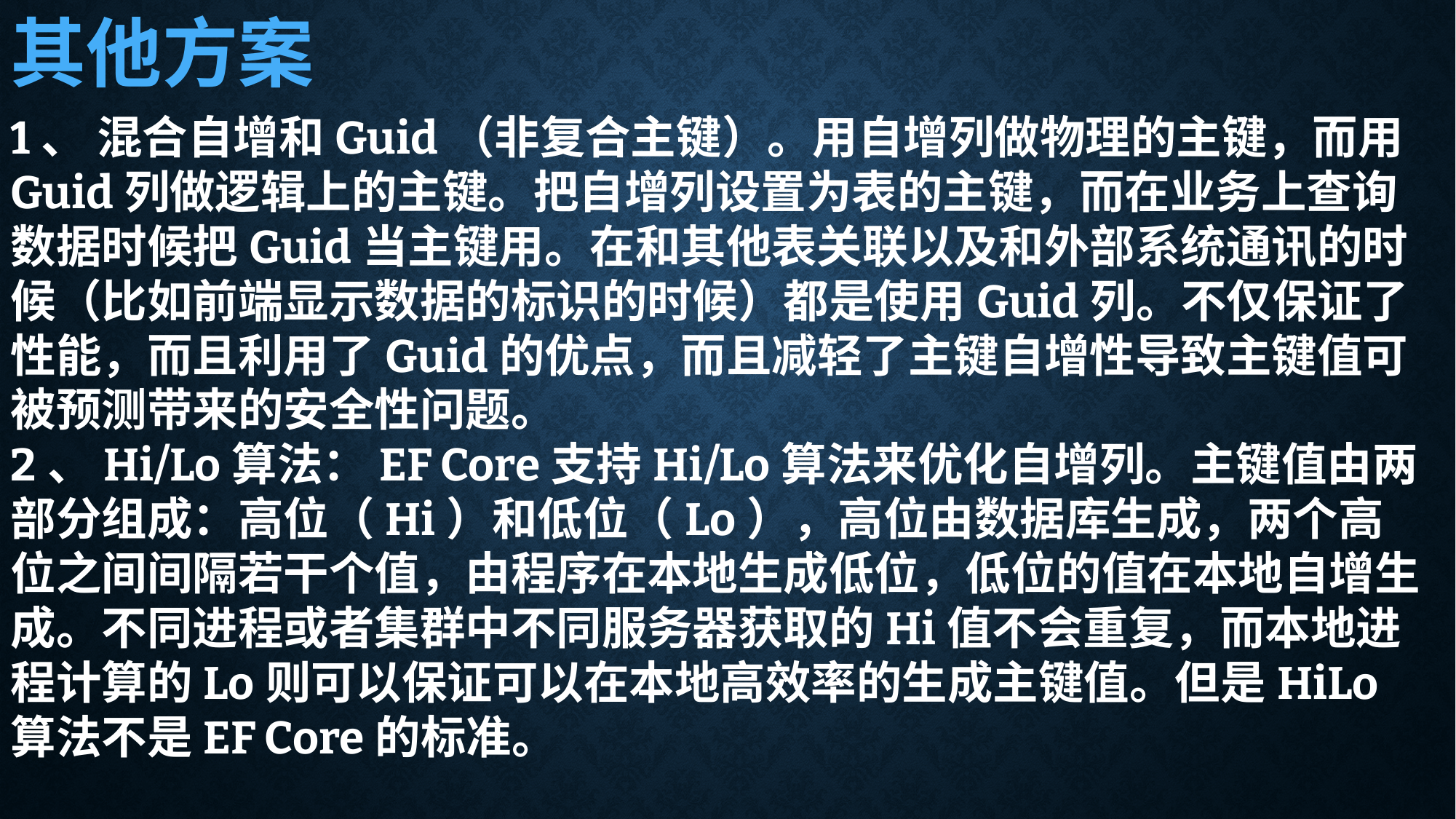

其他方案
1、 混合自增和Guid（非复合主键）。用自增列做物理的主键，而用Guid列做逻辑上的主键。把自增列设置为表的主键，而在业务上查询数据时候把Guid当主键用。在和其他表关联以及和外部系统通讯的时候（比如前端显示数据的标识的时候）都是使用Guid列。不仅保证了性能，而且利用了Guid的优点，而且减轻了主键自增性导致主键值可被预测带来的安全性问题。
2、Hi/Lo算法：EF Core支持Hi/Lo算法来优化自增列。主键值由两部分组成：高位（Hi）和低位（Lo），高位由数据库生成，两个高位之间间隔若干个值，由程序在本地生成低位，低位的值在本地自增生成。不同进程或者集群中不同服务器获取的Hi值不会重复，而本地进程计算的Lo则可以保证可以在本地高效率的生成主键值。但是HiLo算法不是EF Core的标准。